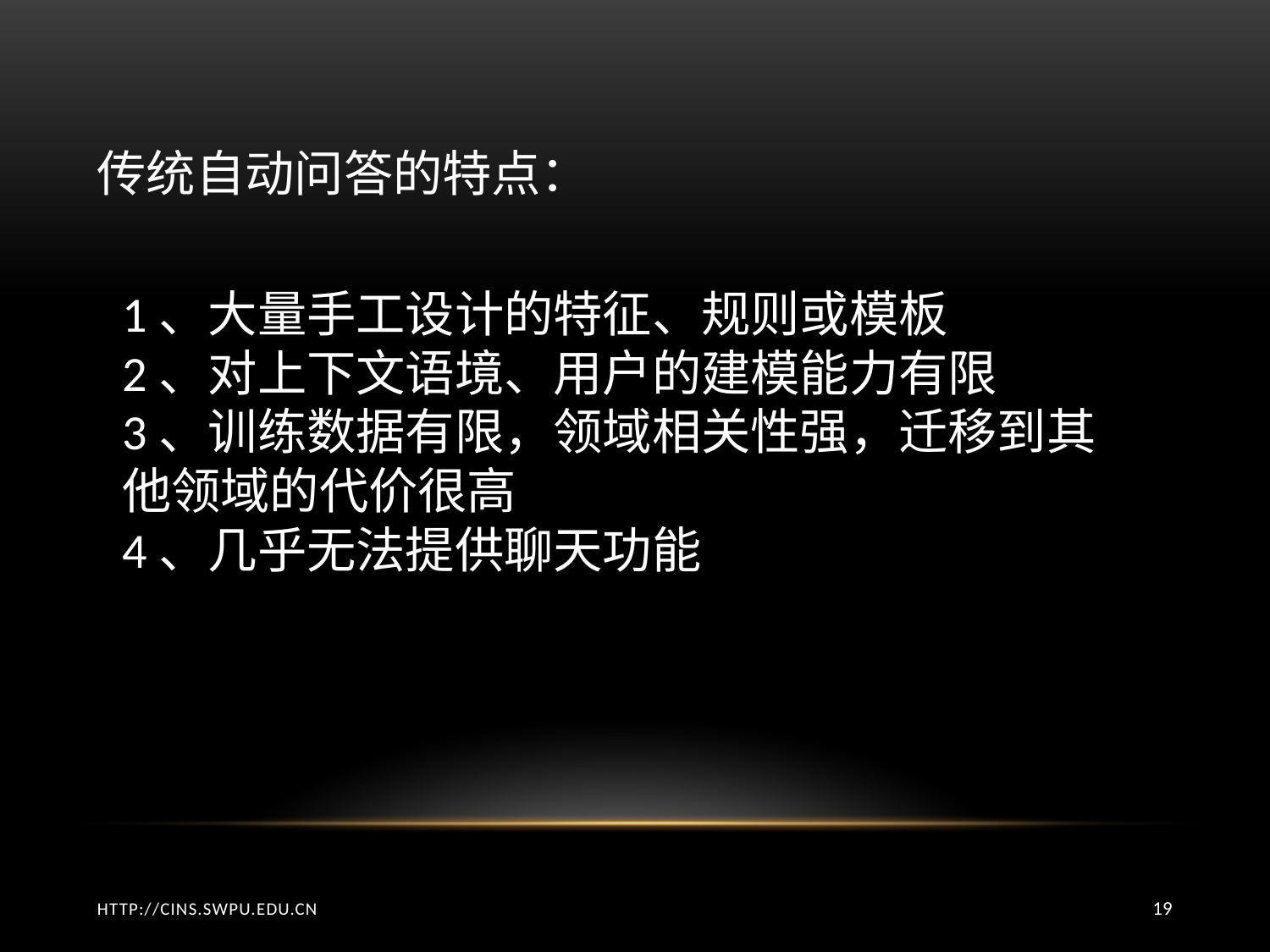

传统自动问答的特点：
1、大量手工设计的特征、规则或模板
2、对上下文语境、用户的建模能力有限
3、训练数据有限，领域相关性强，迁移到其他领域的代价很高
4、几乎无法提供聊天功能
http://cins.swpu.edu.cn
19